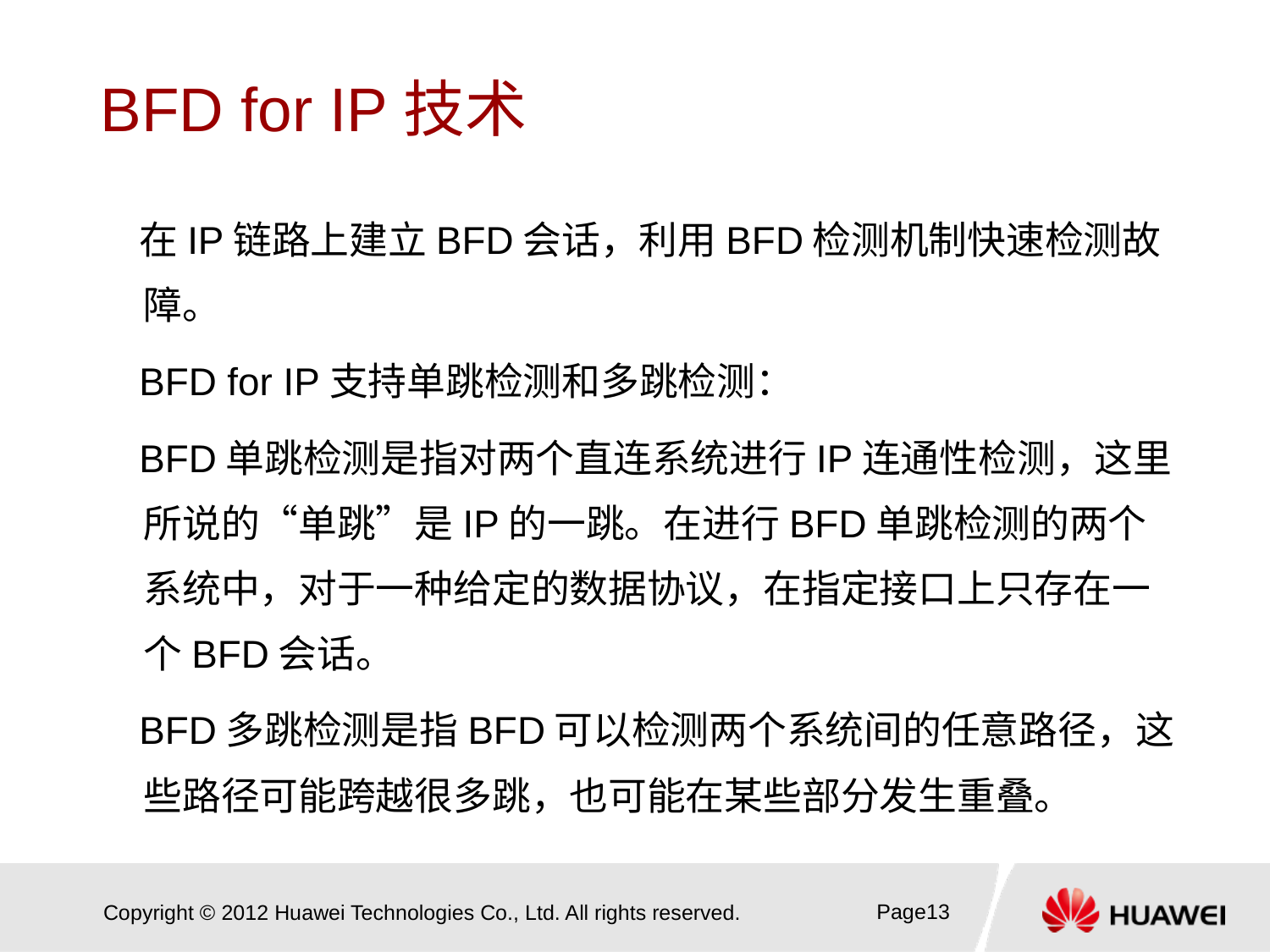

# BFD for IP技术
在IP链路上建立BFD会话，利用BFD检测机制快速检测故障。
BFD for IP支持单跳检测和多跳检测：
BFD单跳检测是指对两个直连系统进行IP连通性检测，这里所说的“单跳”是IP的一跳。在进行BFD单跳检测的两个系统中，对于一种给定的数据协议，在指定接口上只存在一个BFD会话。
BFD多跳检测是指BFD可以检测两个系统间的任意路径，这些路径可能跨越很多跳，也可能在某些部分发生重叠。
Page13